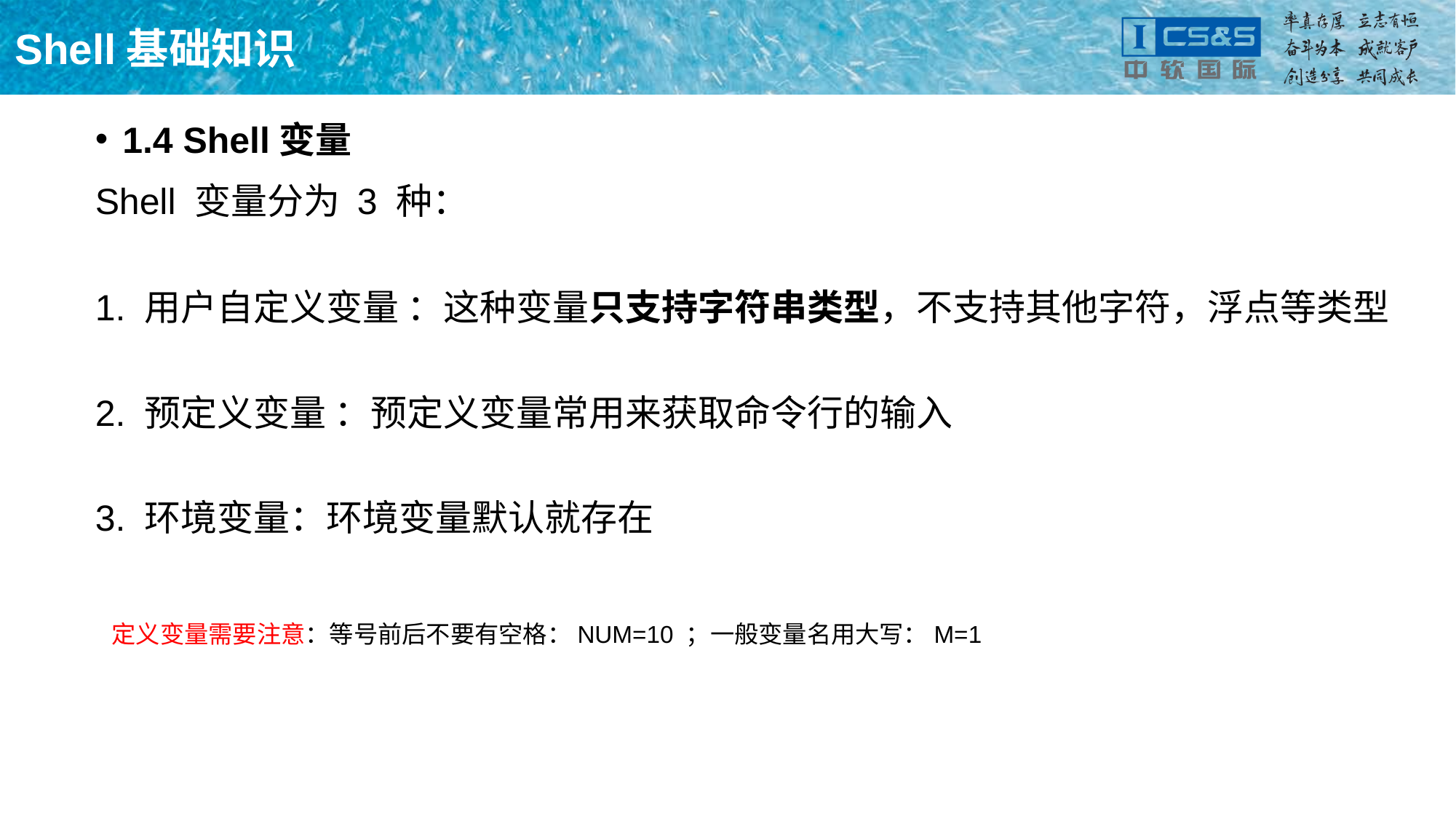

# Shell基础知识
1.4 Shell变量
Shell 变量分为 3 种：
 
1. 用户自定义变量 ：这种变量只支持字符串类型，不支持其他字符，浮点等类型
2. 预定义变量 ：预定义变量常用来获取命令行的输入
3. 环境变量：环境变量默认就存在

  定义变量需要注意：等号前后不要有空格：NUM=10 ；一般变量名用大写：M=1
8